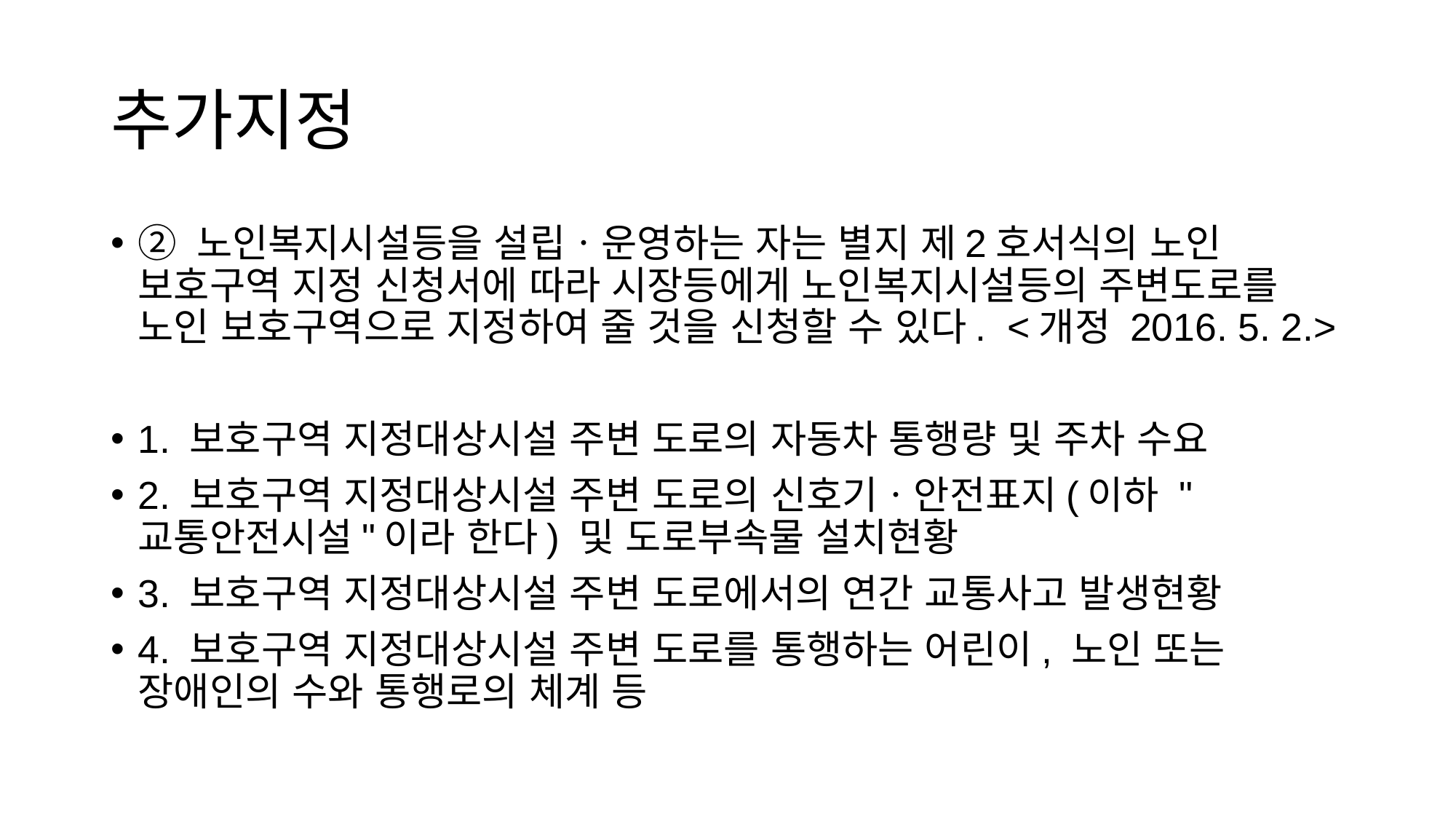

# 추가지정
② 노인복지시설등을 설립ㆍ운영하는 자는 별지 제2호서식의 노인 보호구역 지정 신청서에 따라 시장등에게 노인복지시설등의 주변도로를 노인 보호구역으로 지정하여 줄 것을 신청할 수 있다.  <개정 2016. 5. 2.>

1. 보호구역 지정대상시설 주변 도로의 자동차 통행량 및 주차 수요
2. 보호구역 지정대상시설 주변 도로의 신호기ㆍ안전표지(이하 "교통안전시설"이라 한다) 및 도로부속물 설치현황
3. 보호구역 지정대상시설 주변 도로에서의 연간 교통사고 발생현황
4. 보호구역 지정대상시설 주변 도로를 통행하는 어린이, 노인 또는 장애인의 수와 통행로의 체계 등